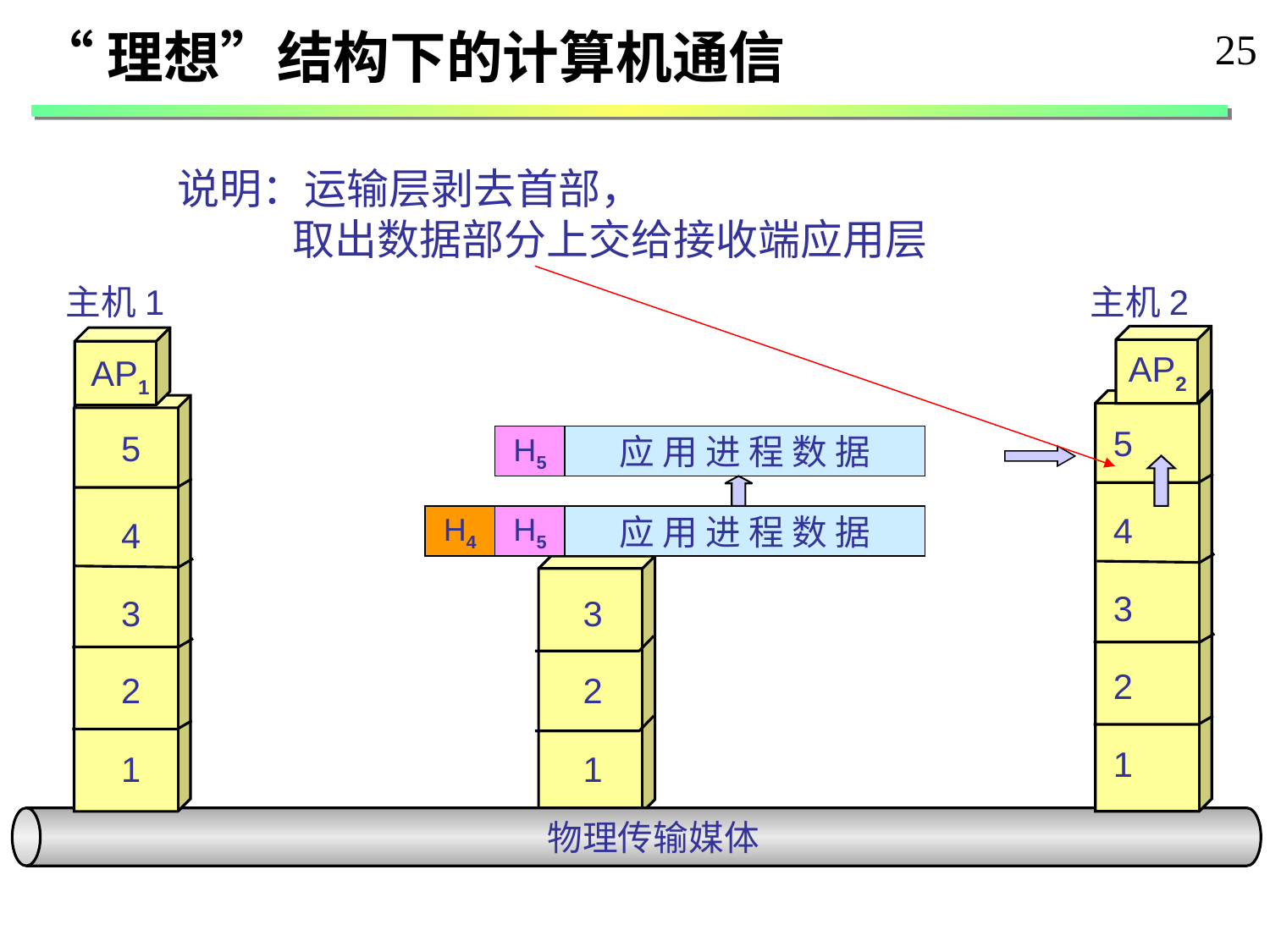

“理想”结构下的计算机通信
 25

说明：运输层剥去首部，
           取出数据部分上交给接收端应用层

主机 1
主机 2

AP2

5

4

3

2

1

AP1

5
H5
应 用 进 程 数 据

路由器
H4
H5
应 用 进 程 数 据
4

3
3

2
2

1
1
物理传输媒体